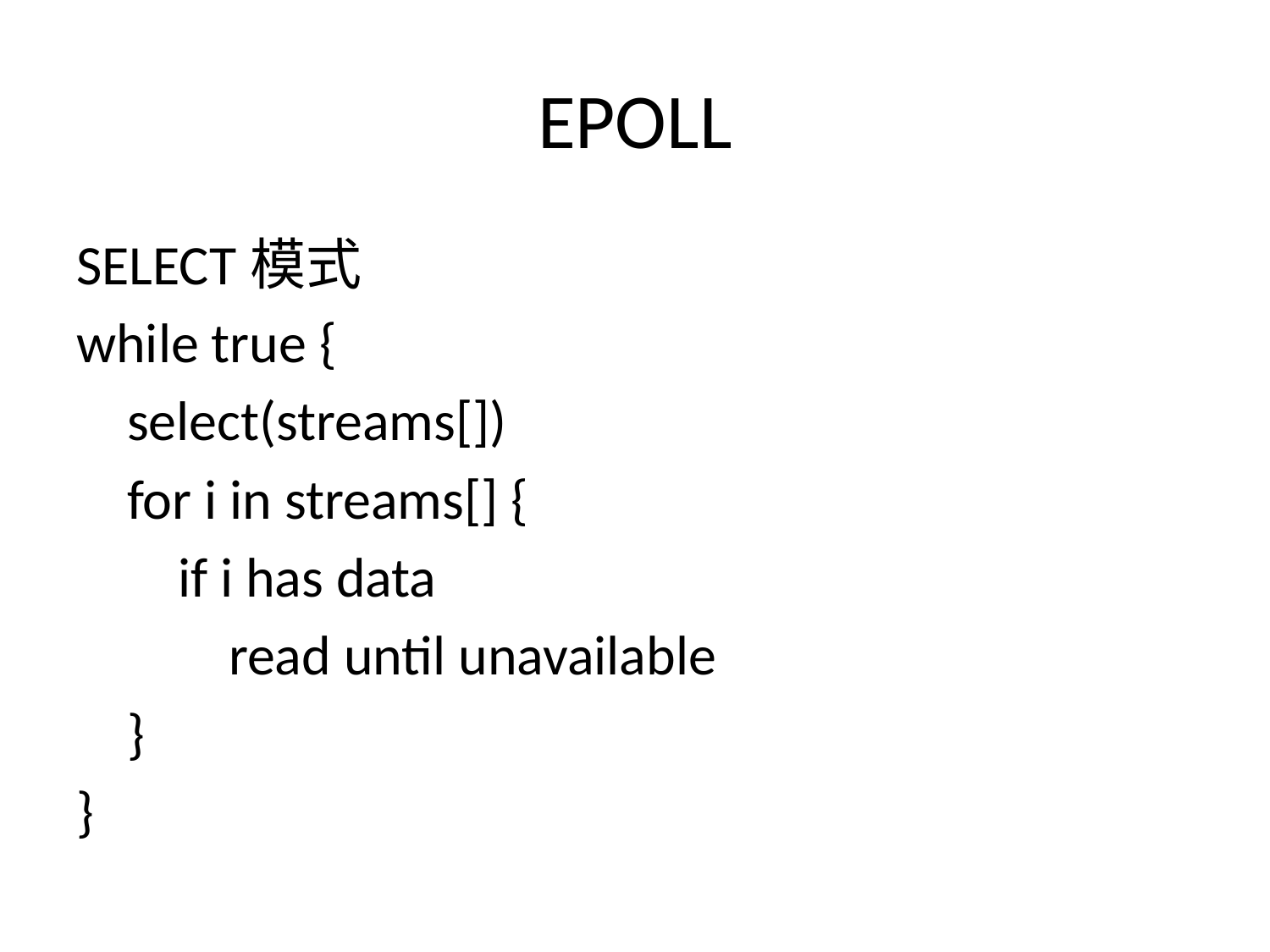

# EPOLL
SELECT模式
while true {
    select(streams[])
    for i in streams[] {
        if i has data
            read until unavailable
    }
}